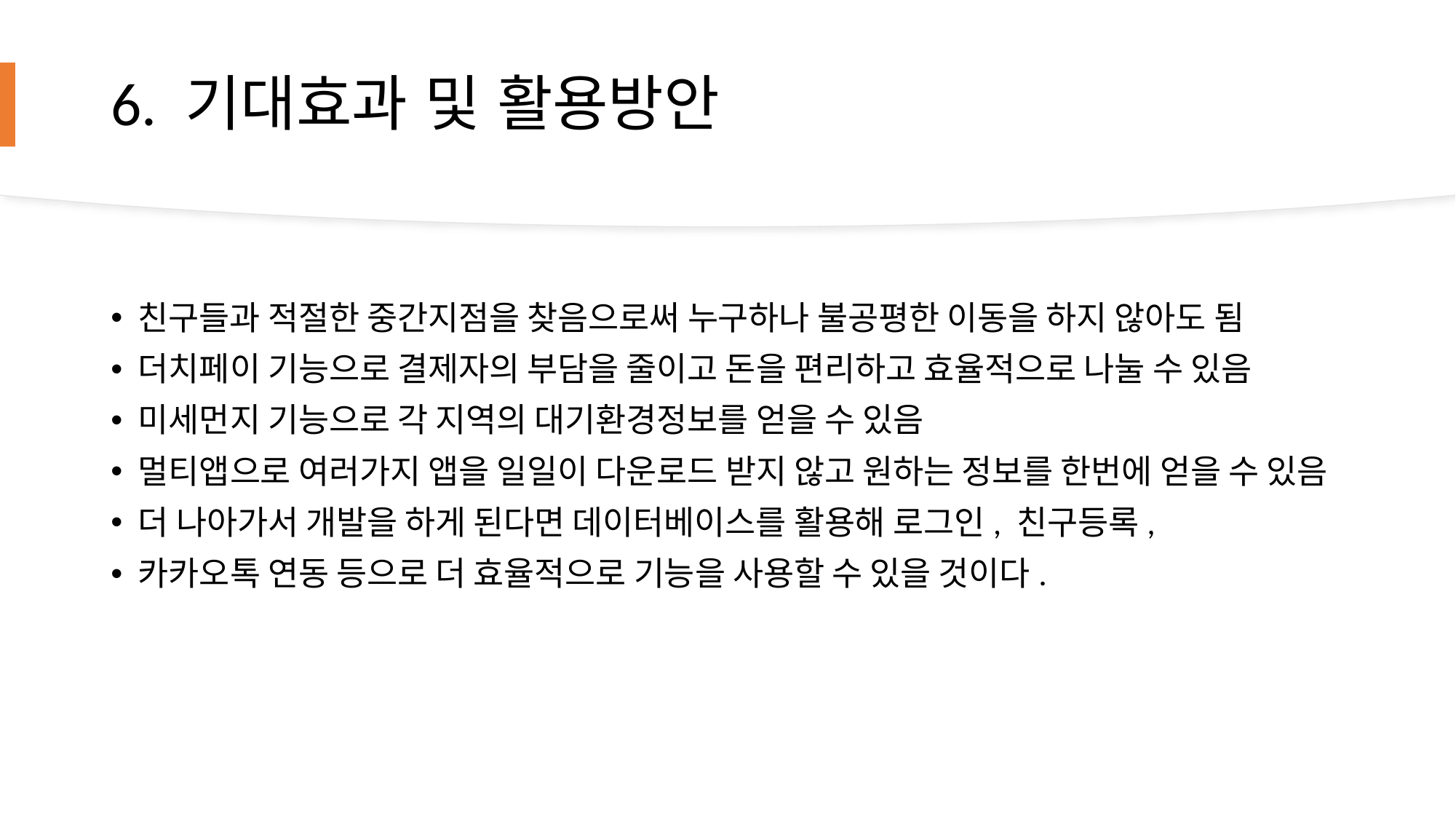

# 6. 기대효과 및 활용방안

친구들과 적절한 중간지점을 찾음으로써 누구하나 불공평한 이동을 하지 않아도 됨
더치페이 기능으로 결제자의 부담을 줄이고 돈을 편리하고 효율적으로 나눌 수 있음
미세먼지 기능으로 각 지역의 대기환경정보를 얻을 수 있음
멀티앱으로 여러가지 앱을 일일이 다운로드 받지 않고 원하는 정보를 한번에 얻을 수 있음
더 나아가서 개발을 하게 된다면 데이터베이스를 활용해 로그인, 친구등록,
카카오톡 연동 등으로 더 효율적으로 기능을 사용할 수 있을 것이다.